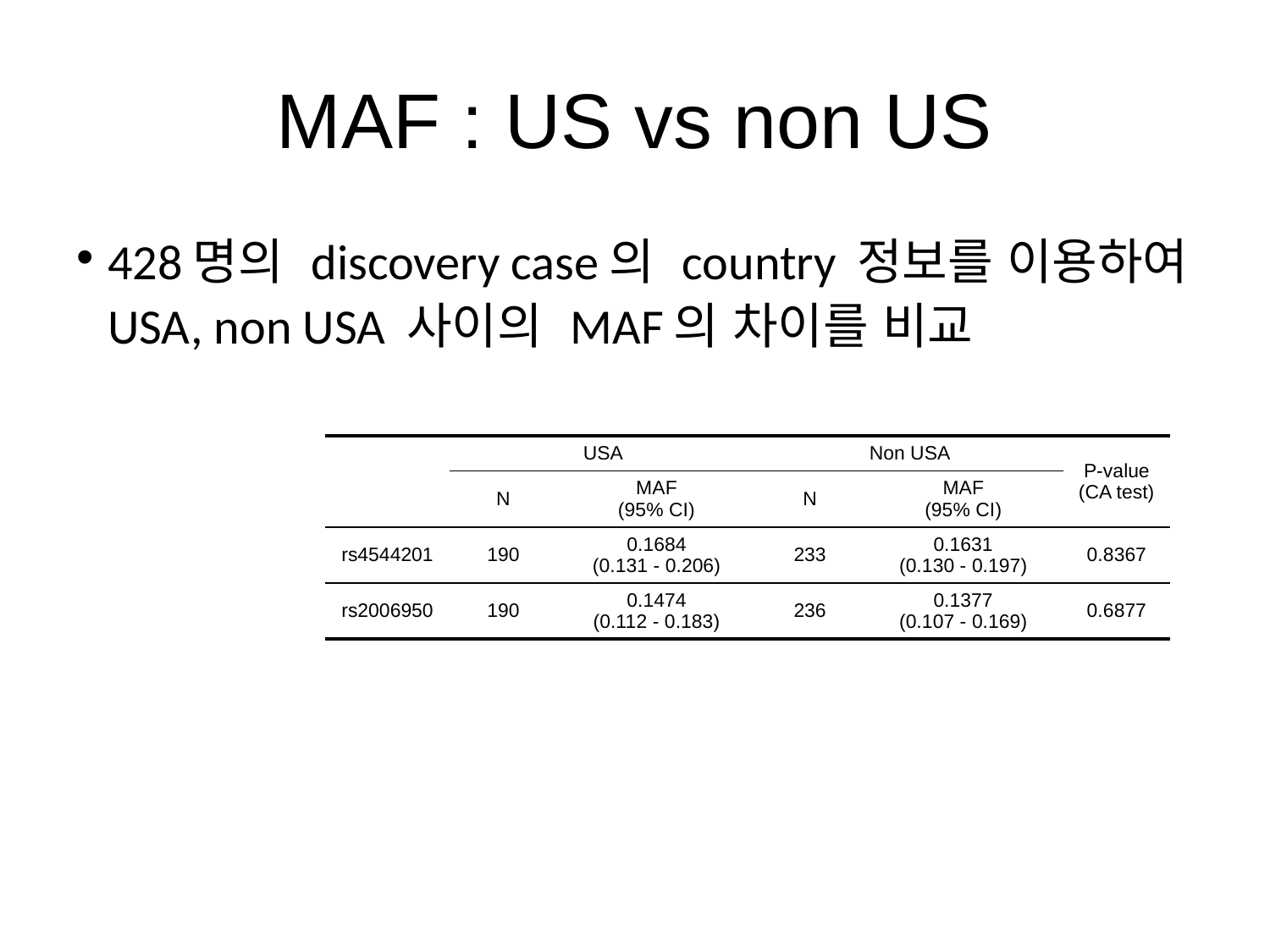

# MAF : US vs non US
428명의 discovery case의 country 정보를 이용하여 USA, non USA 사이의 MAF의 차이를 비교
|  | USA |  | Non USA |  | P-value (CA test) |
| --- | --- | --- | --- | --- | --- |
|  | N | MAF (95% CI) | N | MAF (95% CI) |  |
| rs4544201 | 190 | 0.1684 (0.131 - 0.206) | 233 | 0.1631 (0.130 - 0.197) | 0.8367 |
| rs2006950 | 190 | 0.1474 (0.112 - 0.183) | 236 | 0.1377 (0.107 - 0.169) | 0.6877 |